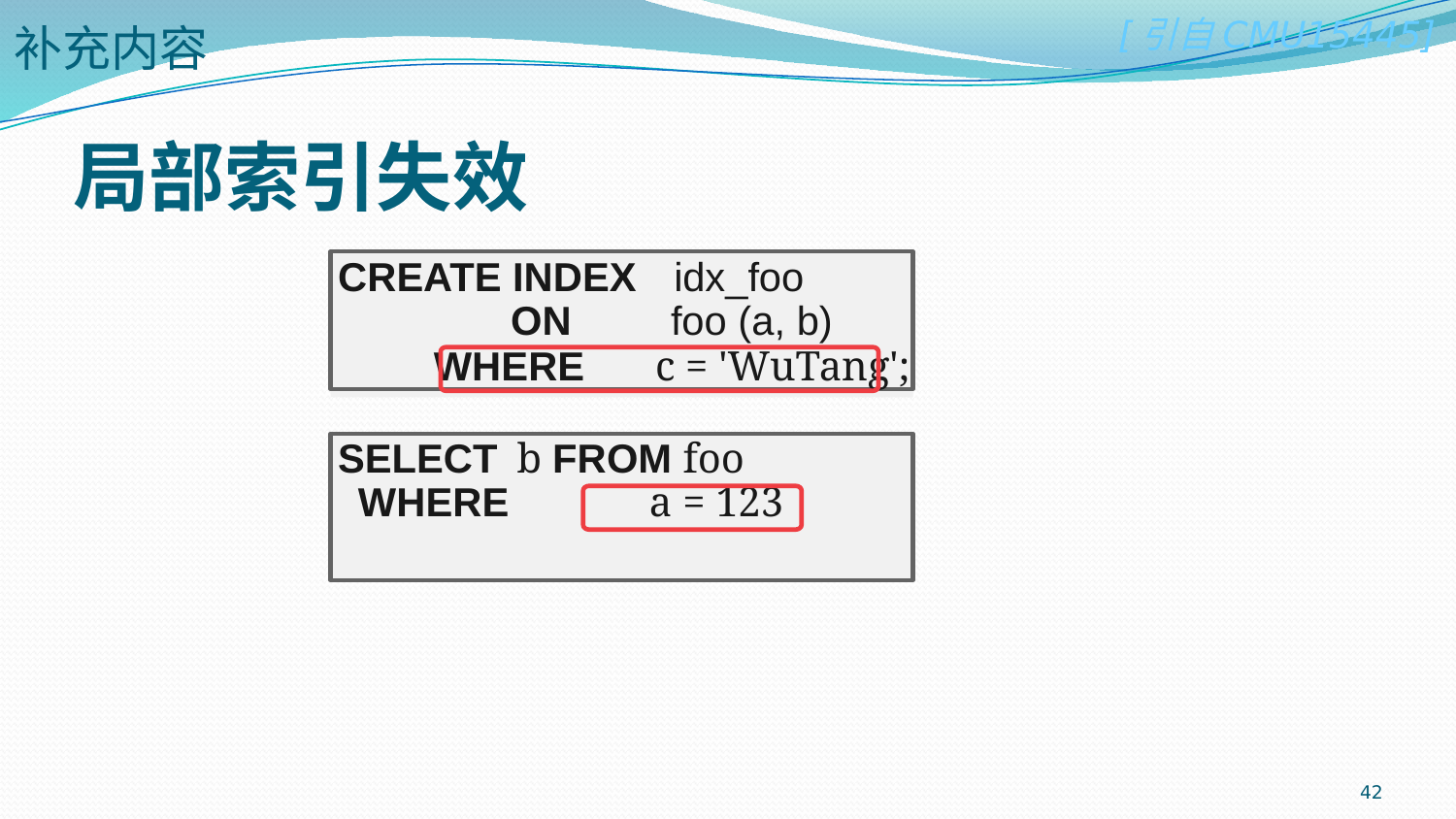

补充内容
# 局部索引失效

CREATE INDEX     idx_foo
ON	foo (a, b)
WHERE	c = 'WuTang';

SELECT b FROM foo
WHERE	a = 123

42